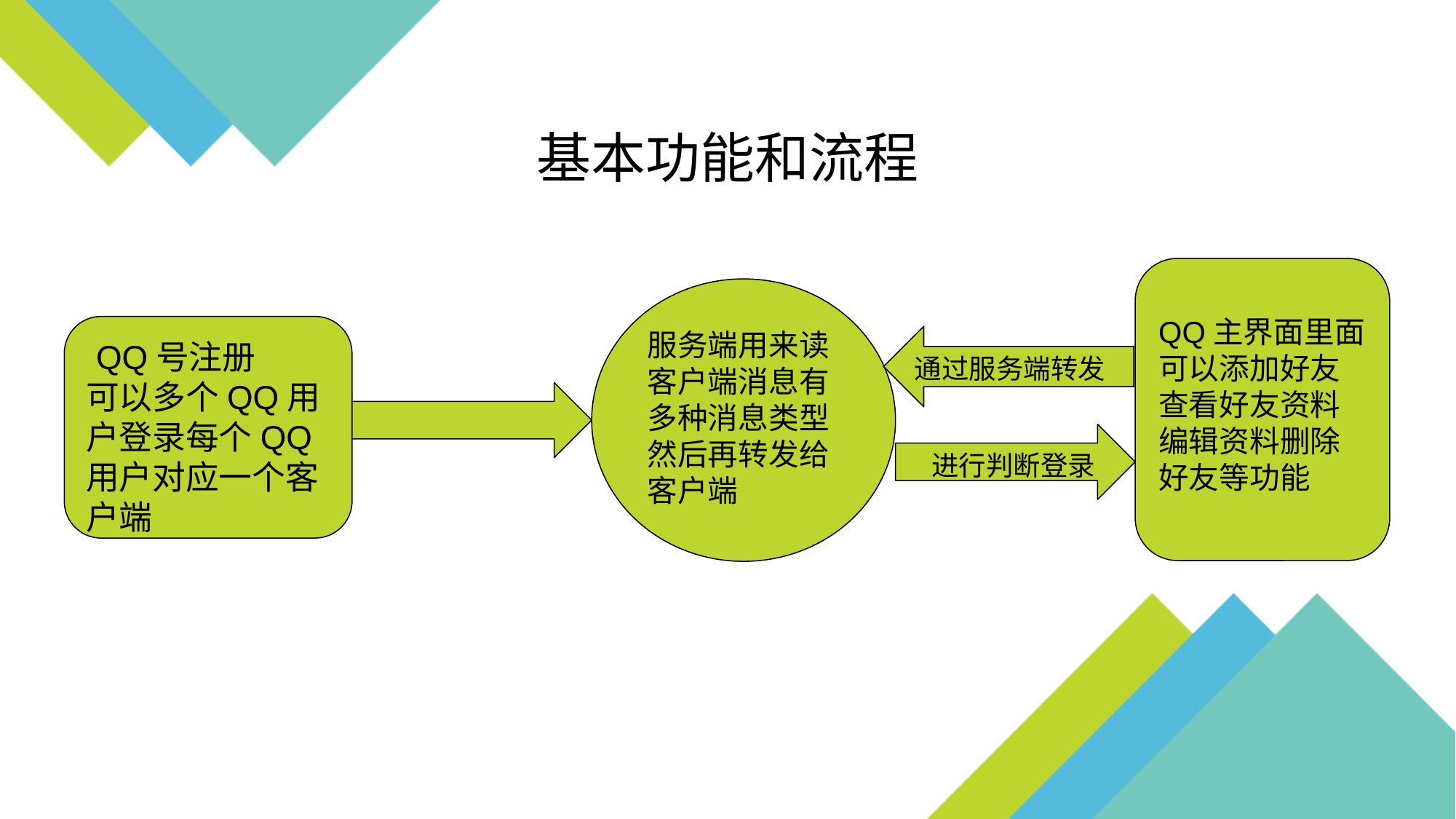

# 基本功能和流程

QQ主界面里面可以添加好友查看好友资料编辑资料删除好友等功能
服务端用来读客户端消息有多种消息类型然后再转发给客户端
 QQ号注册
可以多个QQ用户登录每个QQ用户对应一个客户端

通过服务端转发

   进行判断登录